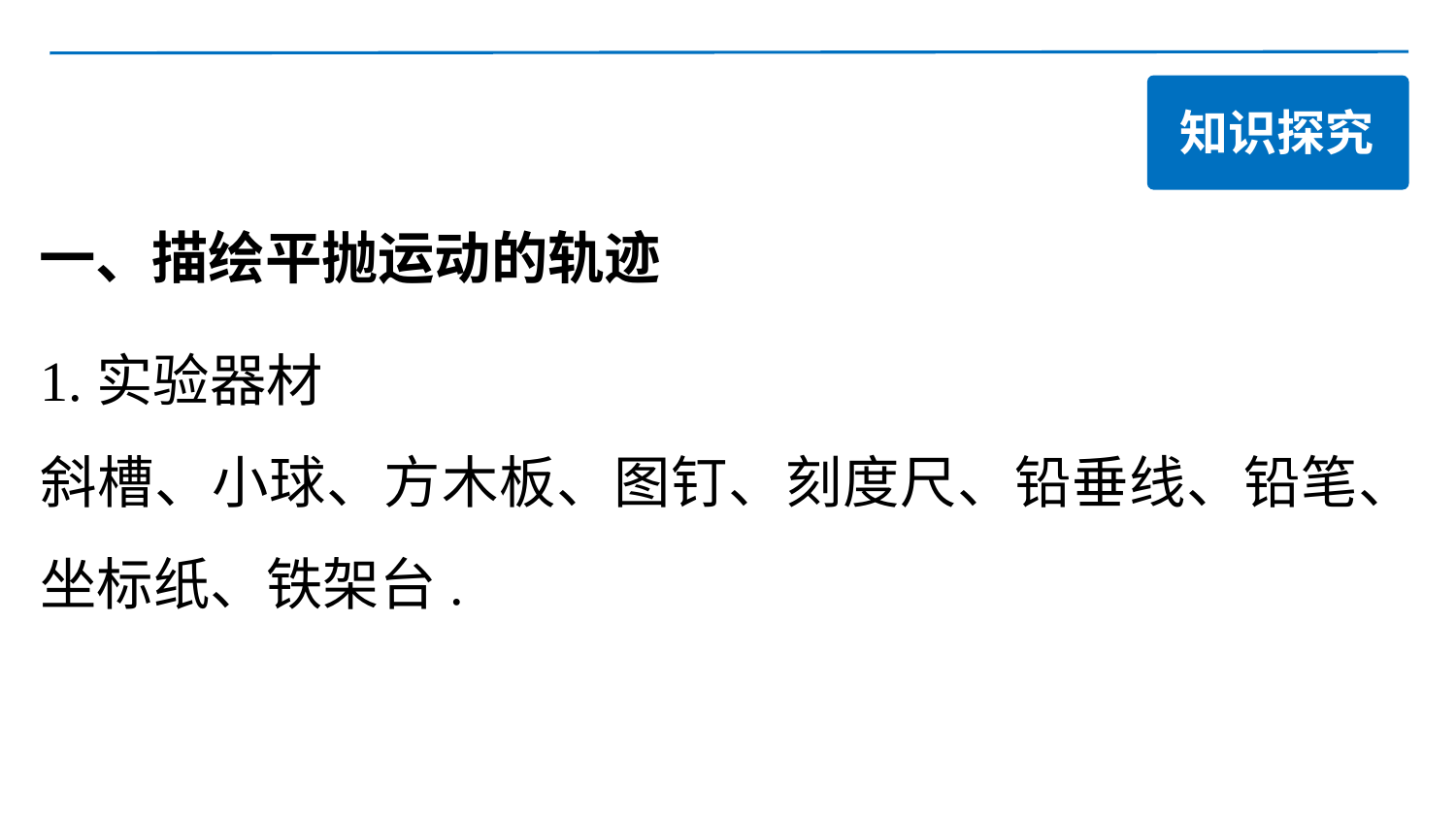

知识探究
一、描绘平抛运动的轨迹
1.实验器材
斜槽、小球、方木板、图钉、刻度尺、铅垂线、铅笔、坐标纸、铁架台.